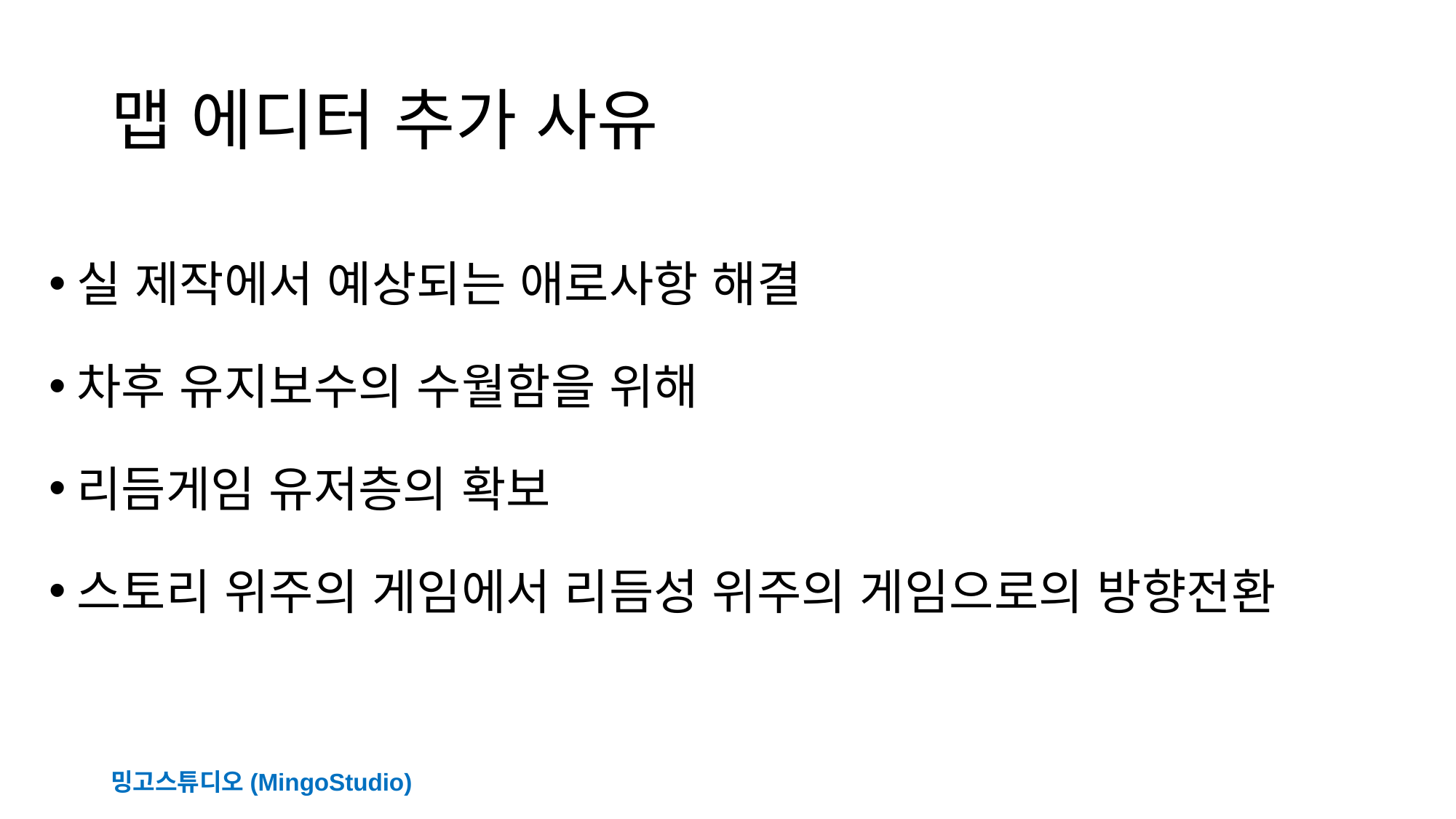

# 맵 에디터 추가 사유
실 제작에서 예상되는 애로사항 해결
차후 유지보수의 수월함을 위해
리듬게임 유저층의 확보
스토리 위주의 게임에서 리듬성 위주의 게임으로의 방향전환
밍고스튜디오(MingoStudio)